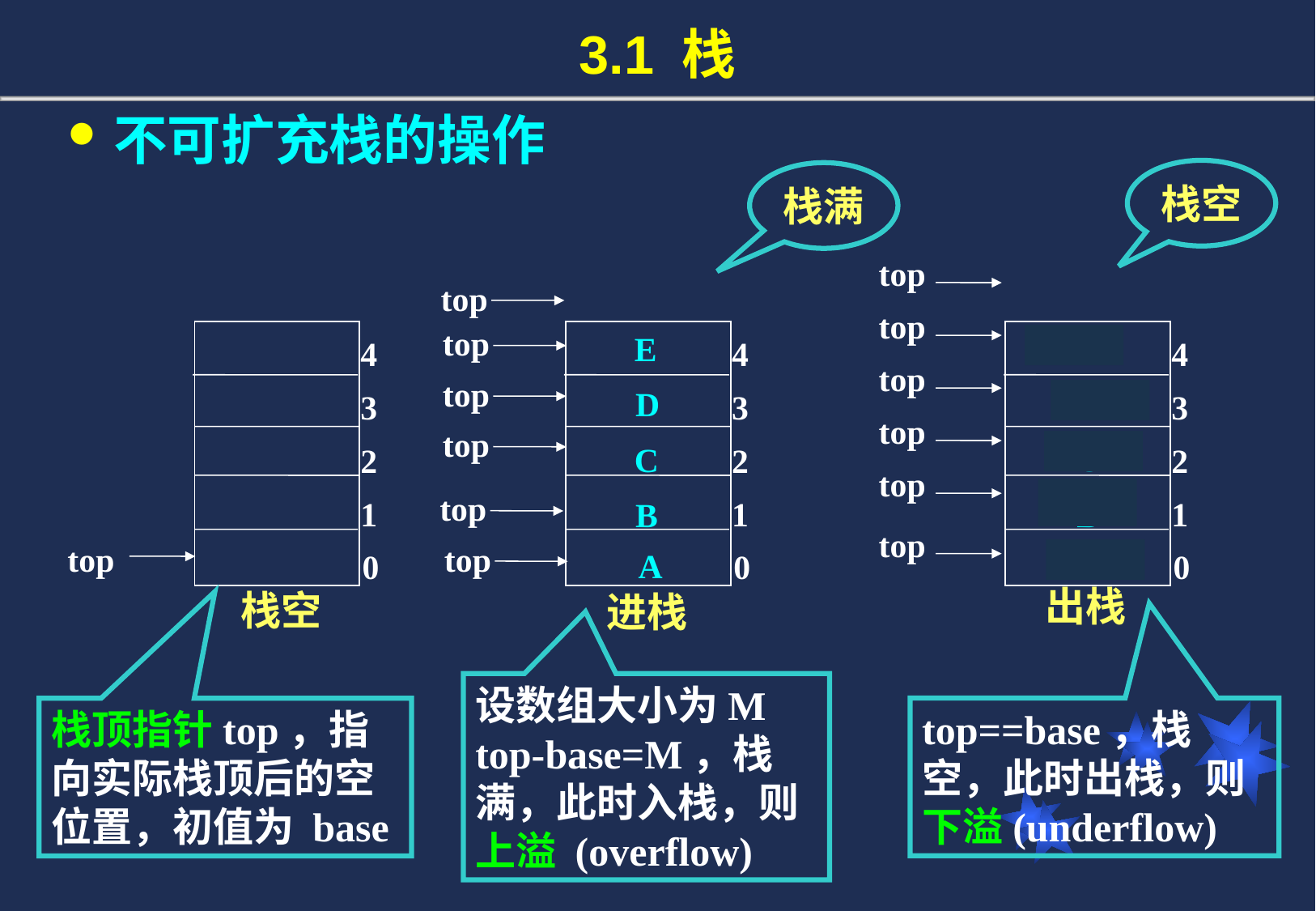

# 3.1 栈
不可扩充栈的操作
栈空
栈满
top

top

top

top

4

3

2

1

top

0

4

3

2

1

0

4

3

2

1

0
E
D
C
B
A
E

top

top

D

top

top

C
top

top

B
top

top

A

出栈
栈空
进栈
设数组大小为M
top-base=M，栈满，此时入栈，则上溢 (overflow)
top==base，栈空，此时出栈，则下溢(underflow)
栈顶指针top，指向实际栈顶后的空位置，初值为 base